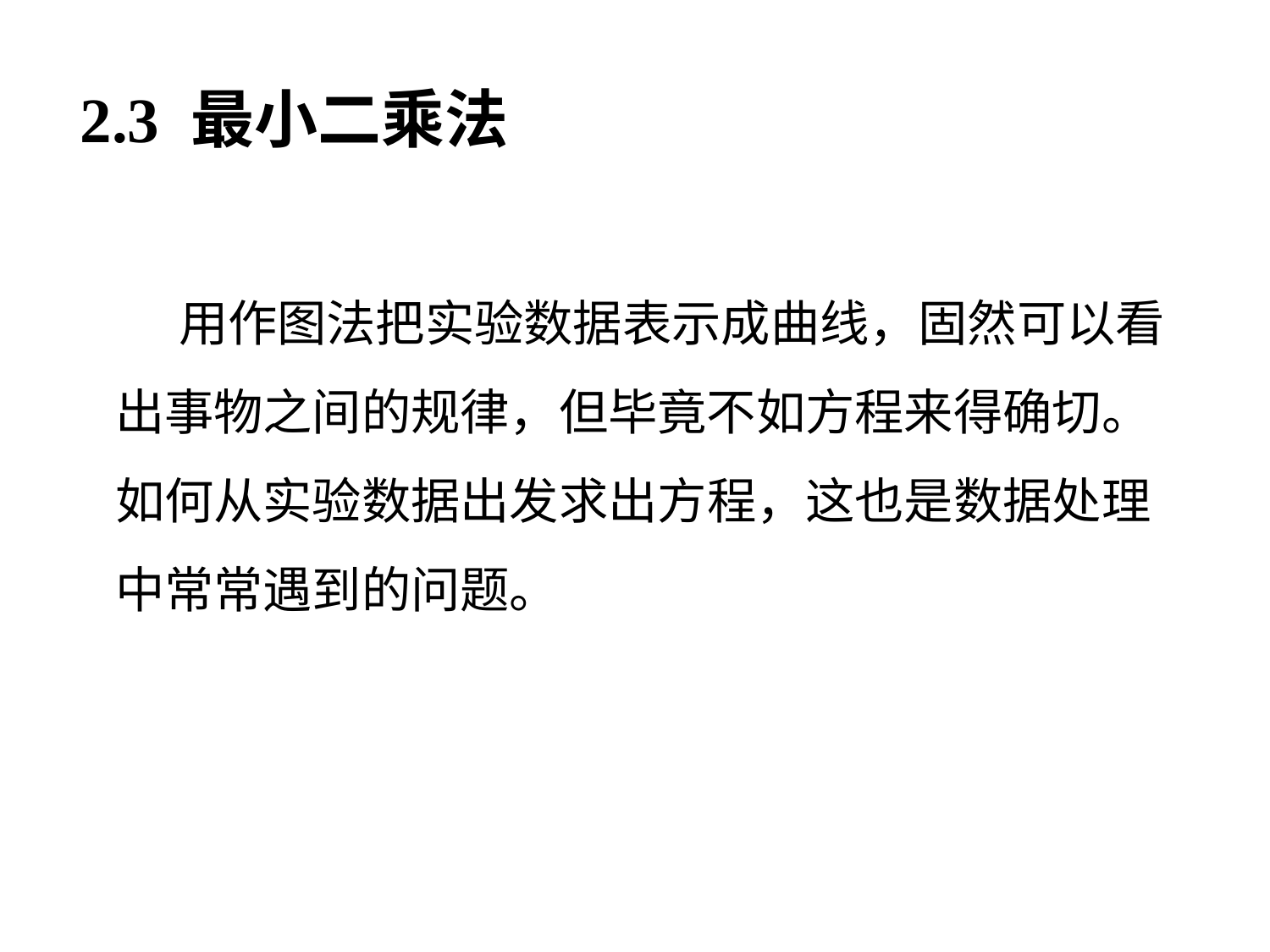

# 2.3 最小二乘法
用作图法把实验数据表示成曲线，固然可以看出事物之间的规律，但毕竟不如方程来得确切。如何从实验数据出发求出方程，这也是数据处理中常常遇到的问题。